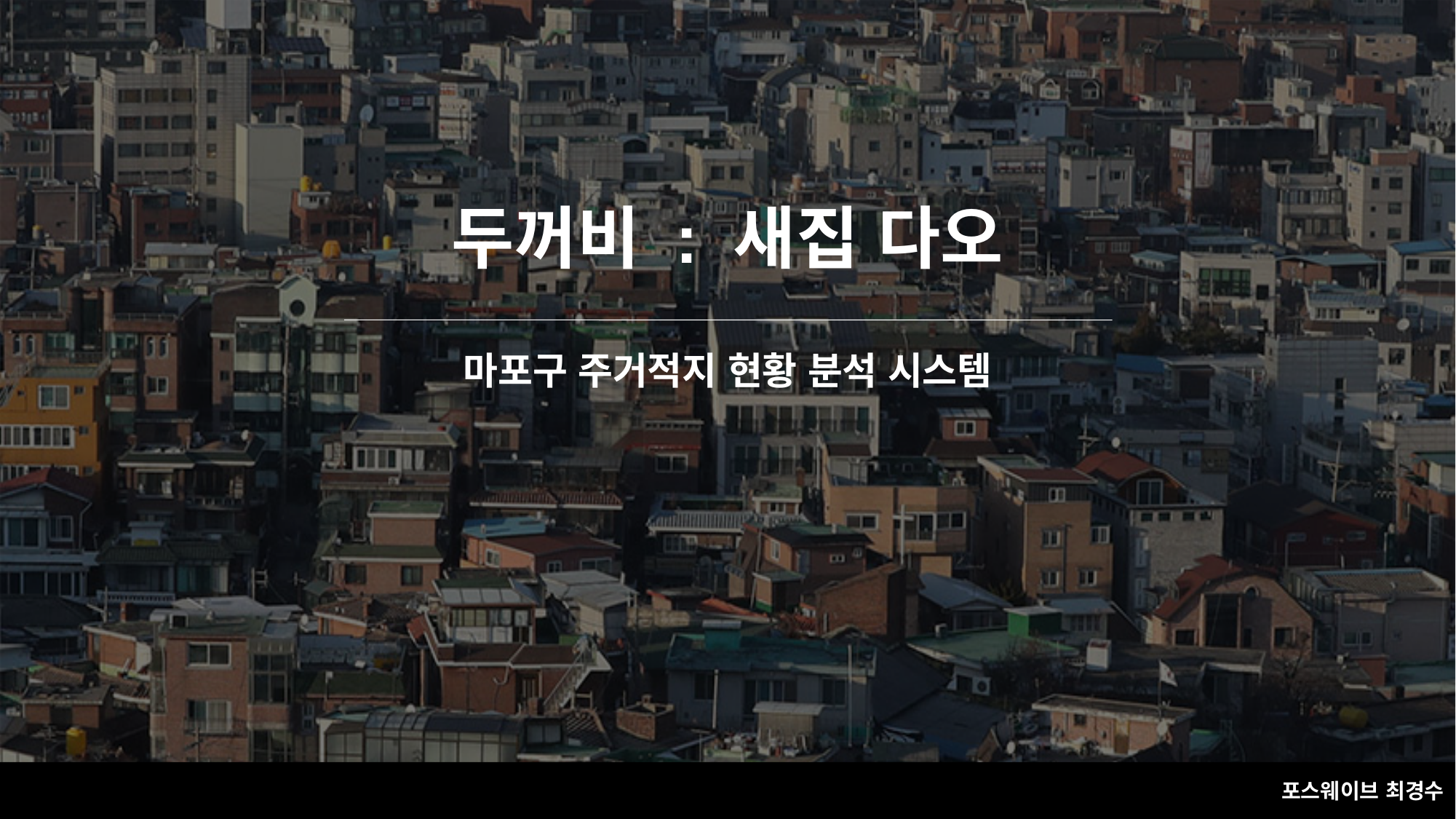

두꺼비 : 새집 다오
마포구 주거적지 현황 분석 시스템
포스웨이브 최경수